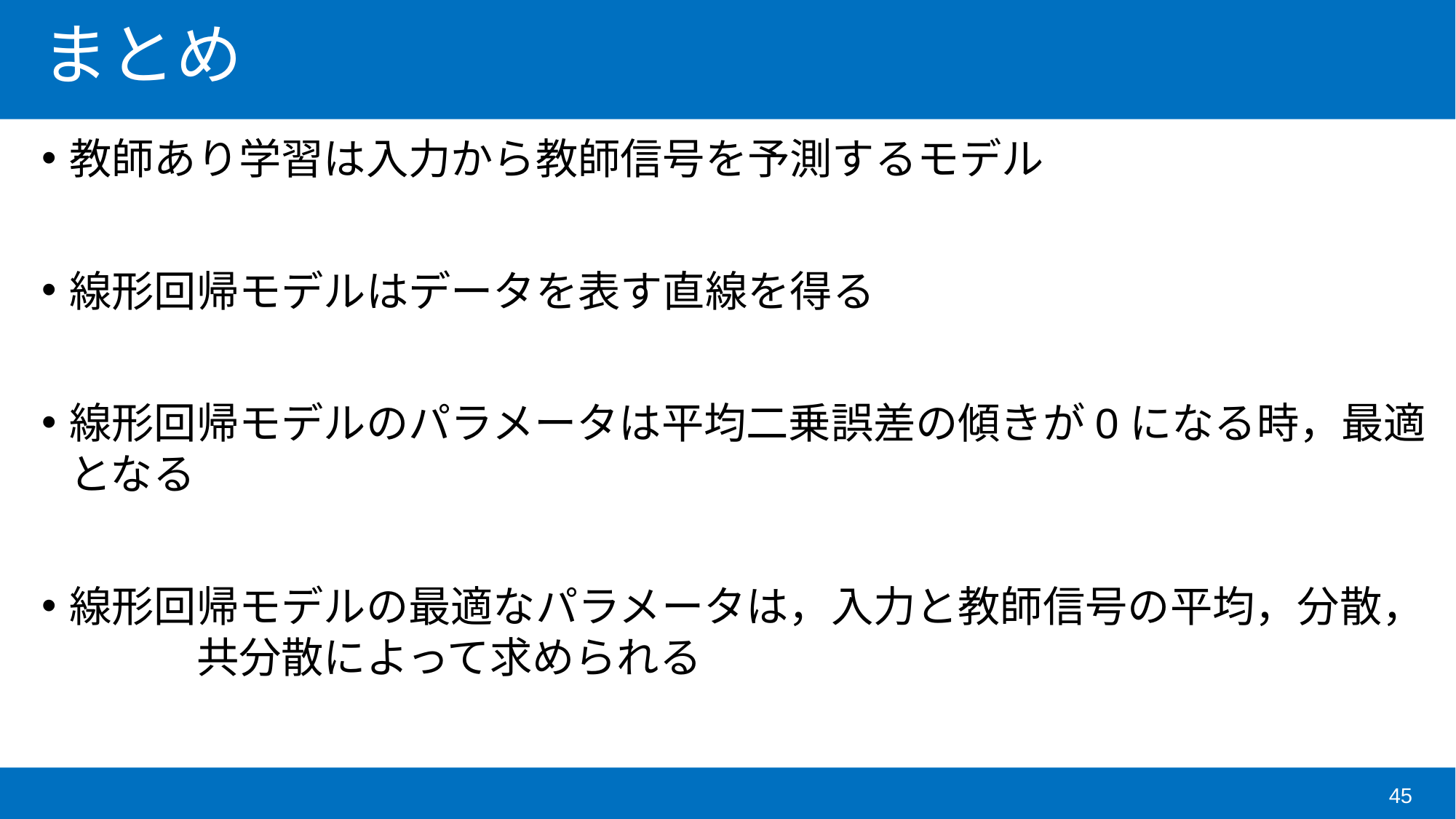

# まとめ
教師あり学習は入力から教師信号を予測するモデル

線形回帰モデルはデータを表す直線を得る

線形回帰モデルのパラメータは平均二乗誤差の傾きが0になる時，最適となる

線形回帰モデルの最適なパラメータは，入力と教師信号の平均，分散，　　　共分散によって求められる
45